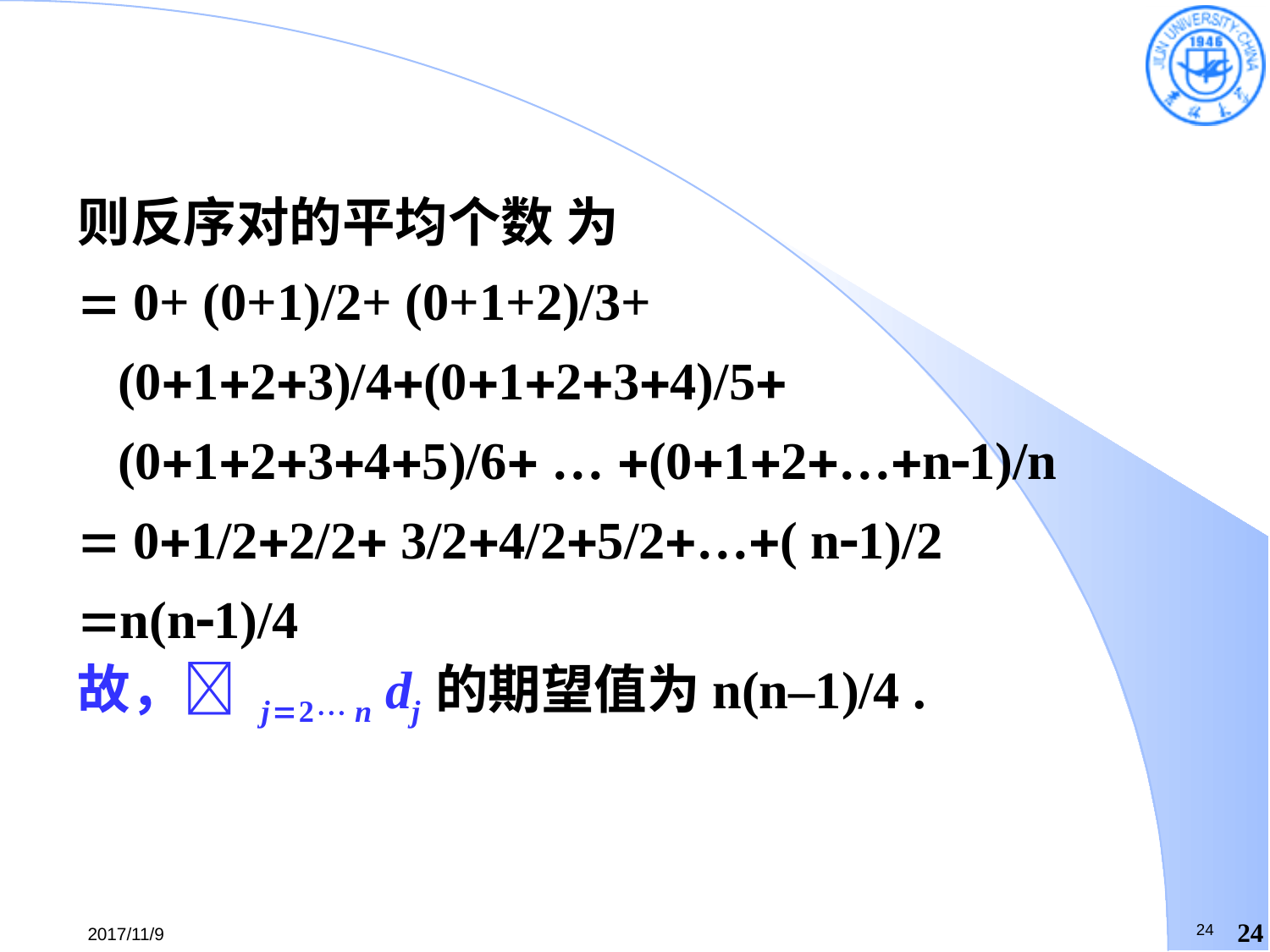

则反序对的平均个数 为
= 0+ (0+1)/2+ (0+1+2)/3+
   (0+1+2+3)/4+(0+1+2+3+4)/5+
   (0+1+2+3+4+5)/6+ … +(0+1+2+…+n−1)/n
= 0+1/2+2/2+ 3/2+4/2+5/2+…+( n−1)/2
=n(n−1)/4
故，Σ j = 2 … n dj 的期望值为n(n–1)/4 .

24